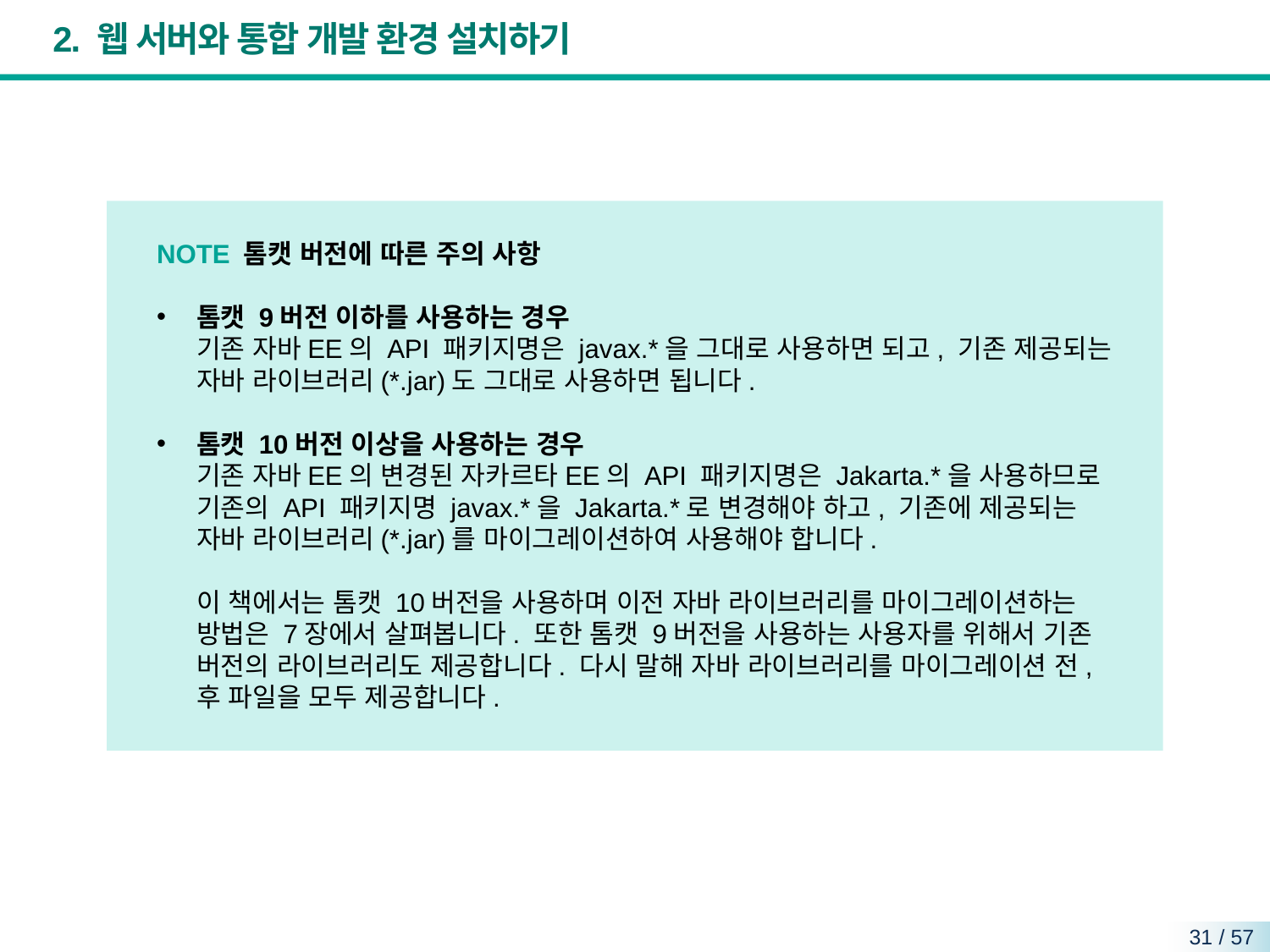

# 2. 웹 서버와 통합 개발 환경 설치하기

NOTE 톰캣 버전에 따른 주의 사항

톰캣 9버전 이하를 사용하는 경우
기존 자바EE의 API 패키지명은 javax.*을 그대로 사용하면 되고, 기존 제공되는 자바 라이브러리(*.jar)도 그대로 사용하면 됩니다.

톰캣 10버전 이상을 사용하는 경우
기존 자바EE의 변경된 자카르타EE의 API 패키지명은 Jakarta.*을 사용하므로 기존의 API 패키지명 javax.*을 Jakarta.*로 변경해야 하고, 기존에 제공되는 자바 라이브러리(*.jar)를 마이그레이션하여 사용해야 합니다.
이 책에서는 톰캣 10버전을 사용하며 이전 자바 라이브러리를 마이그레이션하는 방법은 7장에서 살펴봅니다. 또한 톰캣 9버전을 사용하는 사용자를 위해서 기존 버전의 라이브러리도 제공합니다. 다시 말해 자바 라이브러리를 마이그레이션 전, 후 파일을 모두 제공합니다.